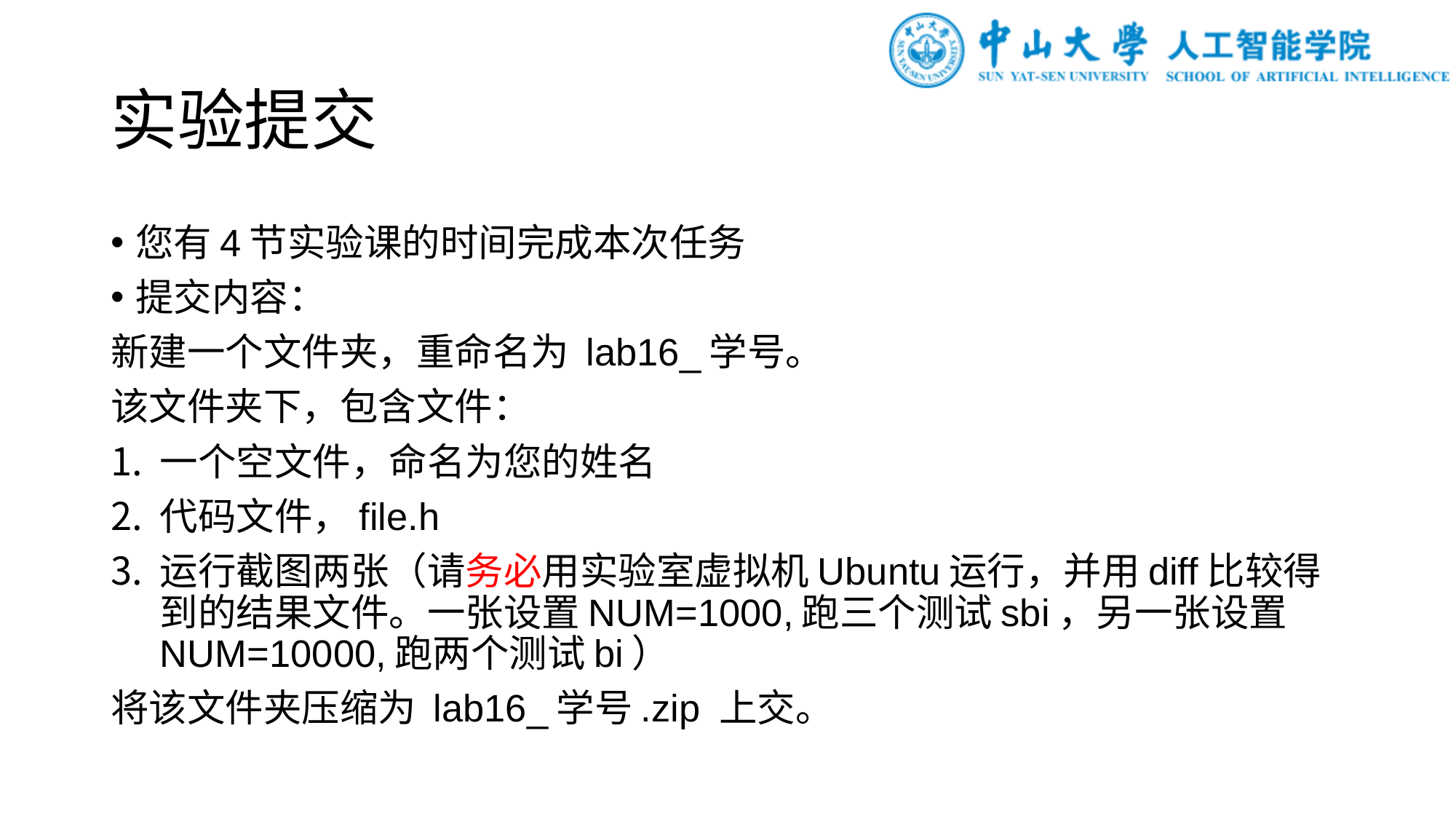

# 实验提交
您有4节实验课的时间完成本次任务
提交内容：
新建一个文件夹，重命名为 lab16_学号。
该文件夹下，包含文件：
一个空文件，命名为您的姓名
代码文件，file.h
运行截图两张（请务必用实验室虚拟机Ubuntu运行，并用diff比较得到的结果文件。一张设置NUM=1000,跑三个测试sbi，另一张设置NUM=10000,跑两个测试bi）
将该文件夹压缩为 lab16_学号.zip 上交。